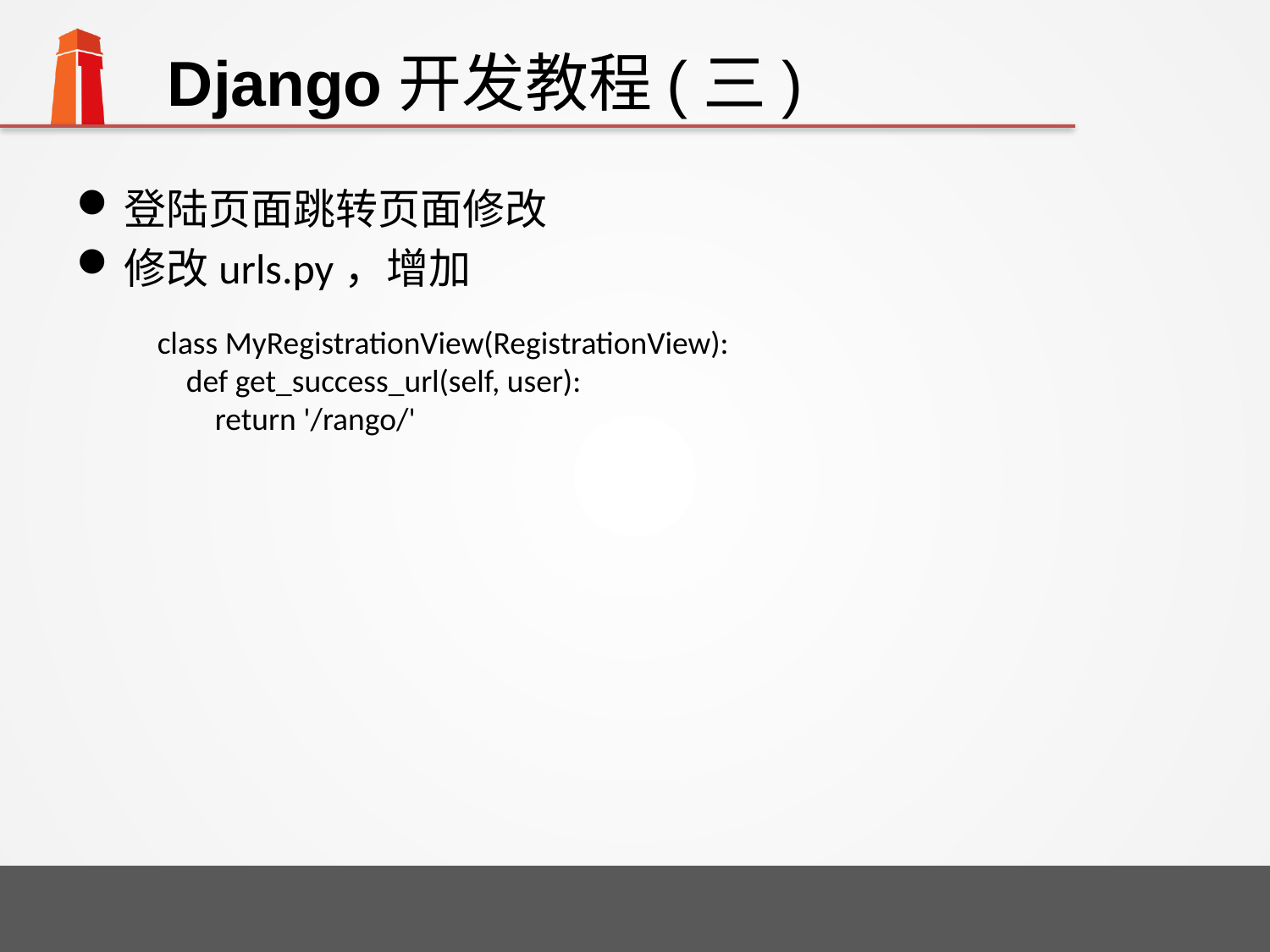

# Django开发教程(三)
登陆页面跳转页面修改
修改urls.py，增加
class MyRegistrationView(RegistrationView):
    def get_success_url(self, user):
        return '/rango/'